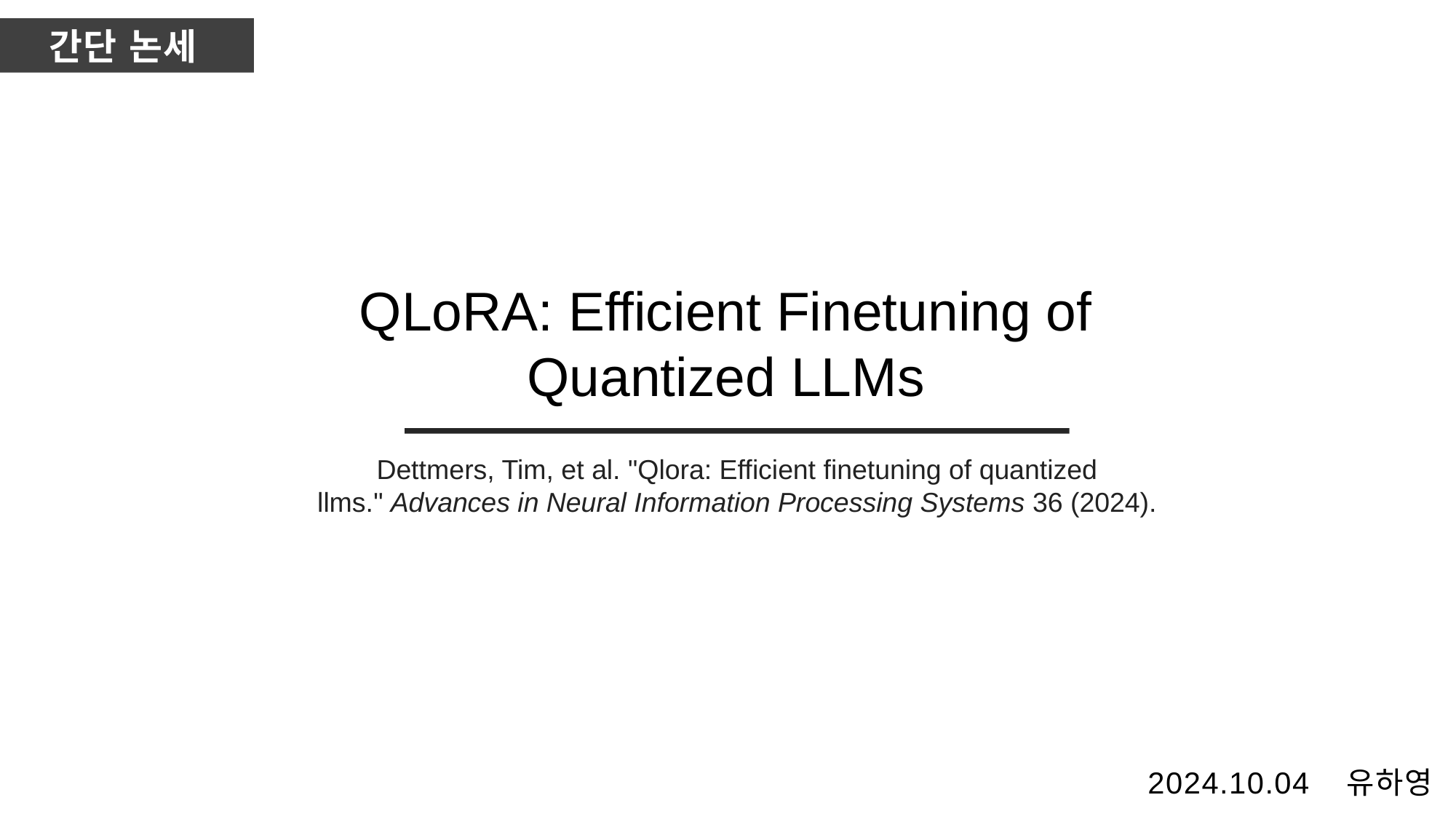

간단 논세
QLoRA: Efficient Finetuning of Quantized LLMs

Dettmers, Tim, et al. "Qlora: Efficient finetuning of quantized llms." Advances in Neural Information Processing Systems 36 (2024).
2024.10.04   유하영